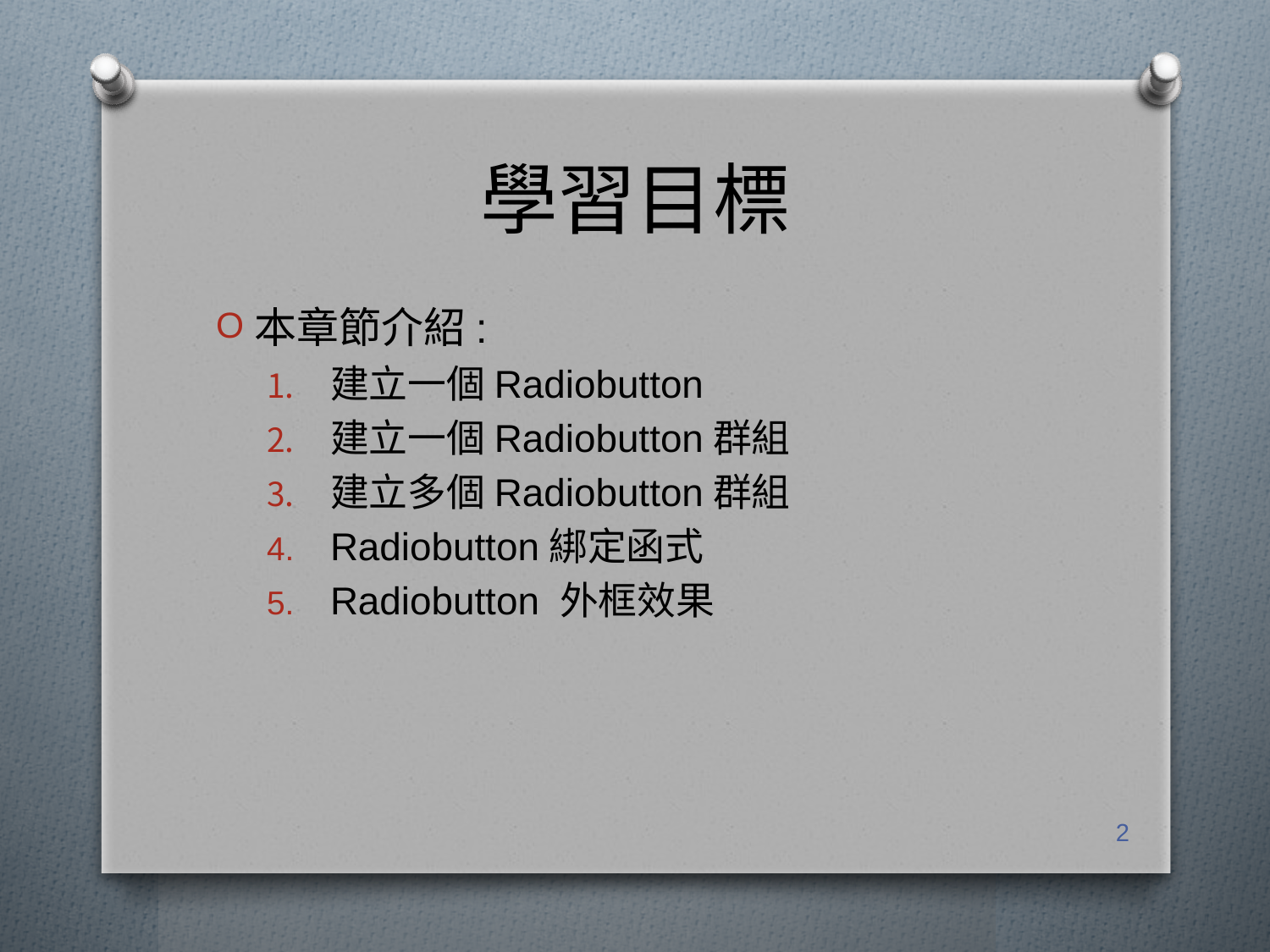

# 學習目標
本章節介紹:
建立一個Radiobutton
建立一個Radiobutton群組
建立多個Radiobutton群組
Radiobutton綁定函式
Radiobutton 外框效果

2